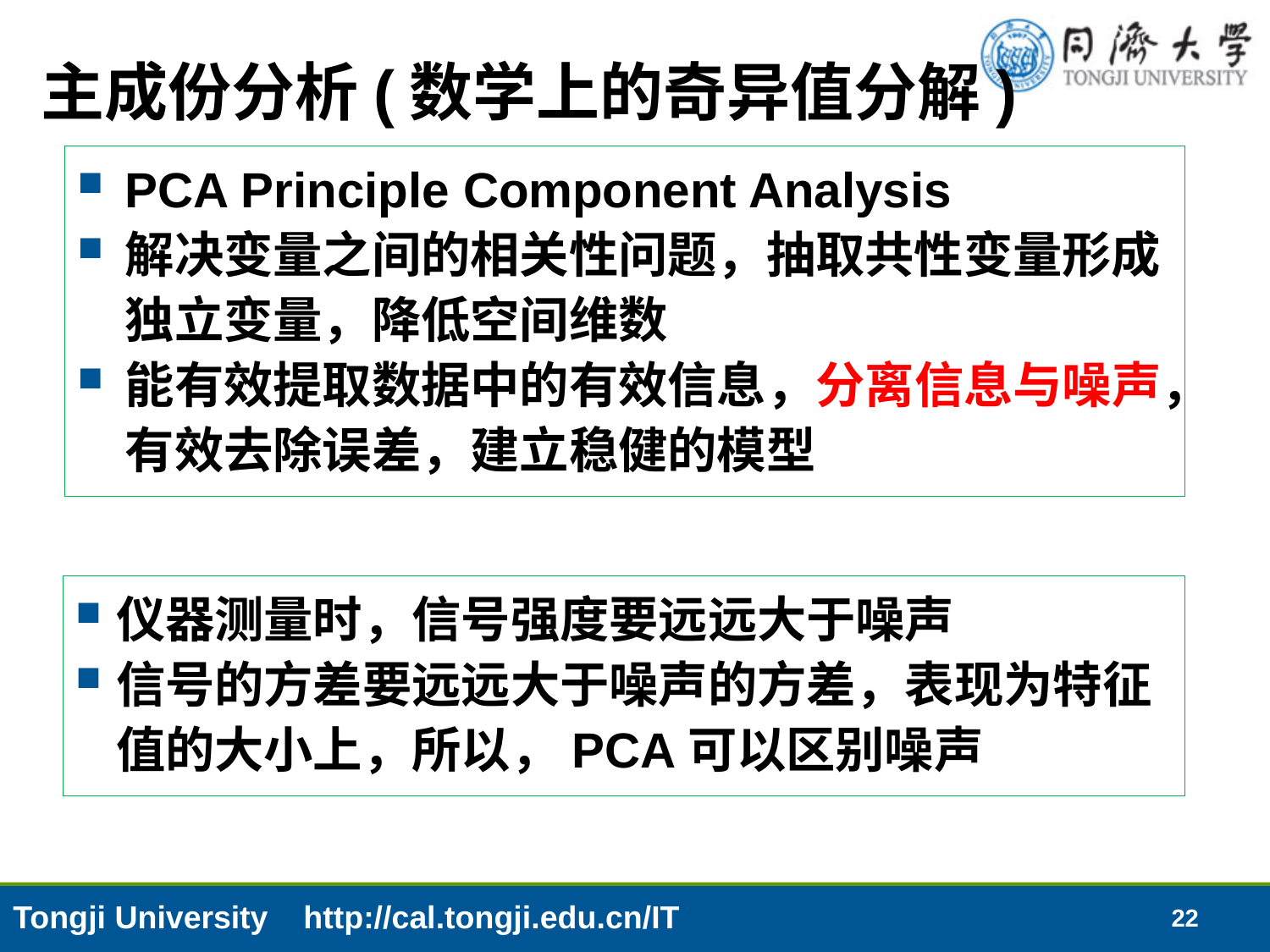

# 主成份分析(数学上的奇异值分解)
PCA Principle Component Analysis
解决变量之间的相关性问题，抽取共性变量形成独立变量，降低空间维数
能有效提取数据中的有效信息，分离信息与噪声，有效去除误差，建立稳健的模型
仪器测量时，信号强度要远远大于噪声
信号的方差要远远大于噪声的方差，表现为特征值的大小上，所以，PCA可以区别噪声